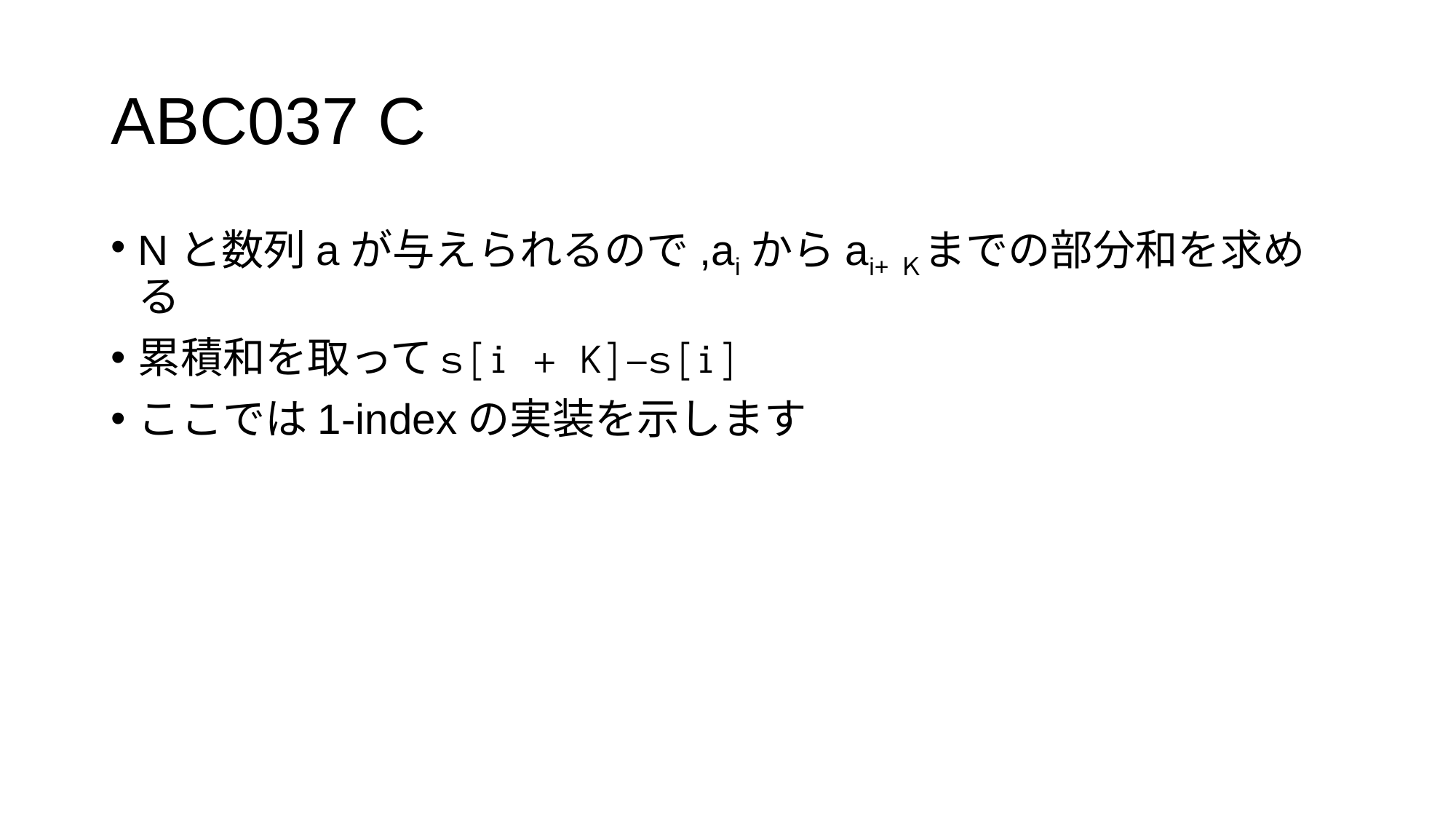

# ABC037 C
Nと数列aが与えられるので,aiからai+Ｋまでの部分和を求める
累積和を取ってs[i + K]-s[i]
ここでは1-indexの実装を示します